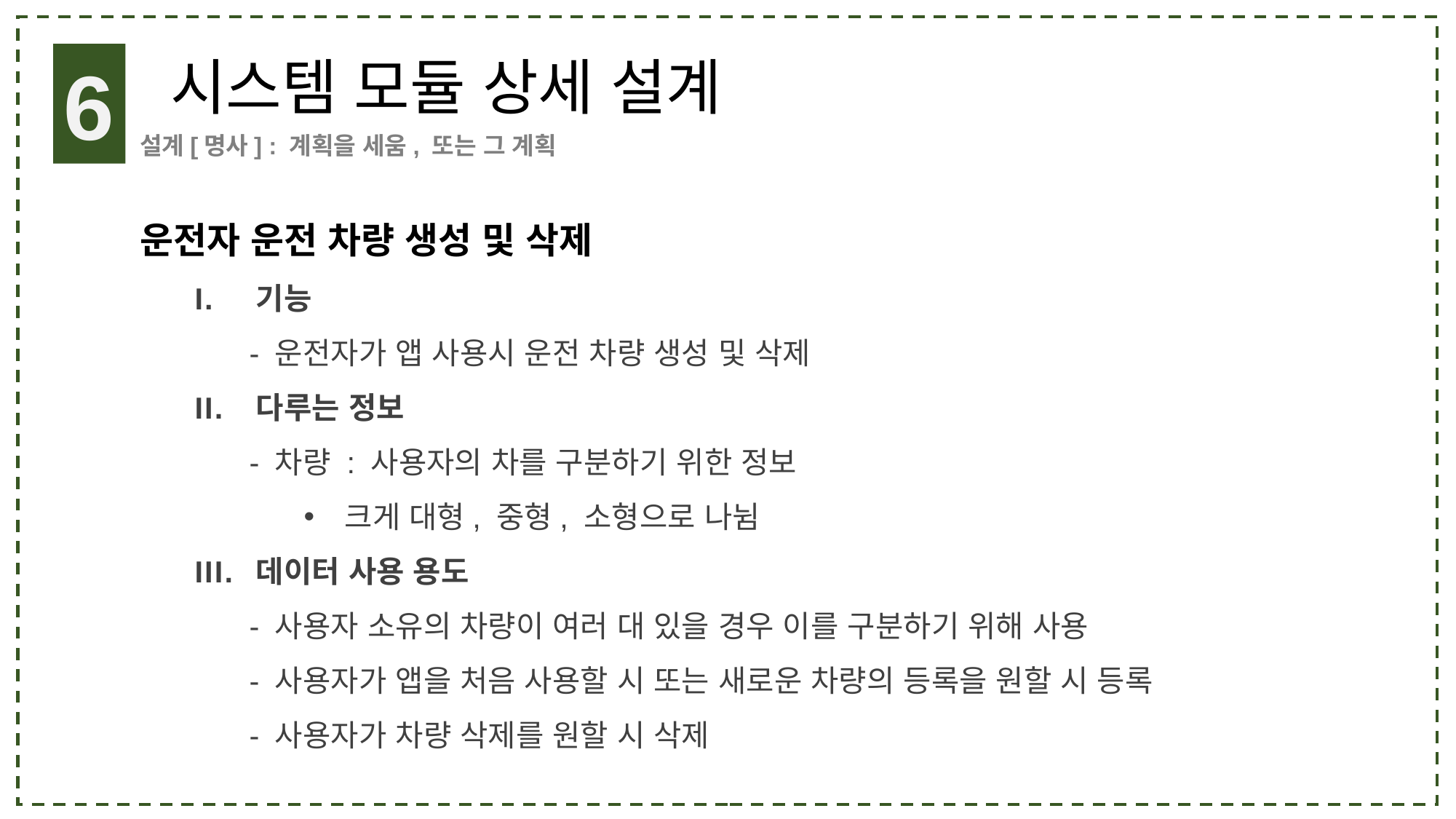

6
시스템 모듈 상세 설계
설계[명사] : 계획을 세움, 또는 그 계획
운전자 운전 차량 생성 및 삭제
기능
- 운전자가 앱 사용시 운전 차량 생성 및 삭제
다루는 정보
- 차량 : 사용자의 차를 구분하기 위한 정보
크게 대형, 중형, 소형으로 나뉨
데이터 사용 용도
- 사용자 소유의 차량이 여러 대 있을 경우 이를 구분하기 위해 사용
- 사용자가 앱을 처음 사용할 시 또는 새로운 차량의 등록을 원할 시 등록
- 사용자가 차량 삭제를 원할 시 삭제